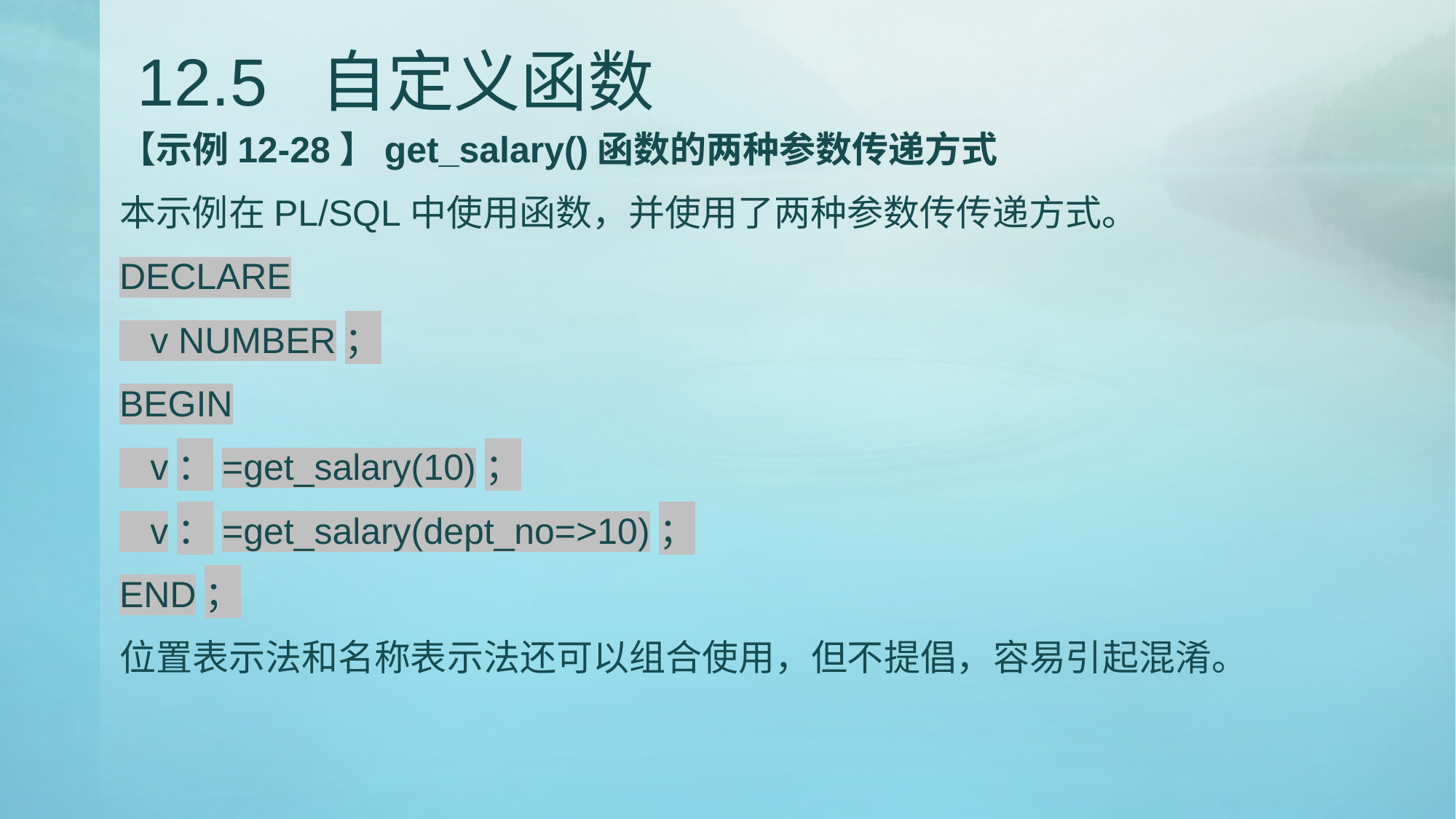

# 12.5  自定义函数
【示例12-28】get_salary()函数的两种参数传递方式
本示例在PL/SQL中使用函数，并使用了两种参数传传递方式。
DECLARE
   v NUMBER；
BEGIN
   v：=get_salary(10)；
   v：=get_salary(dept_no=>10)；
END；
位置表示法和名称表示法还可以组合使用，但不提倡，容易引起混淆。